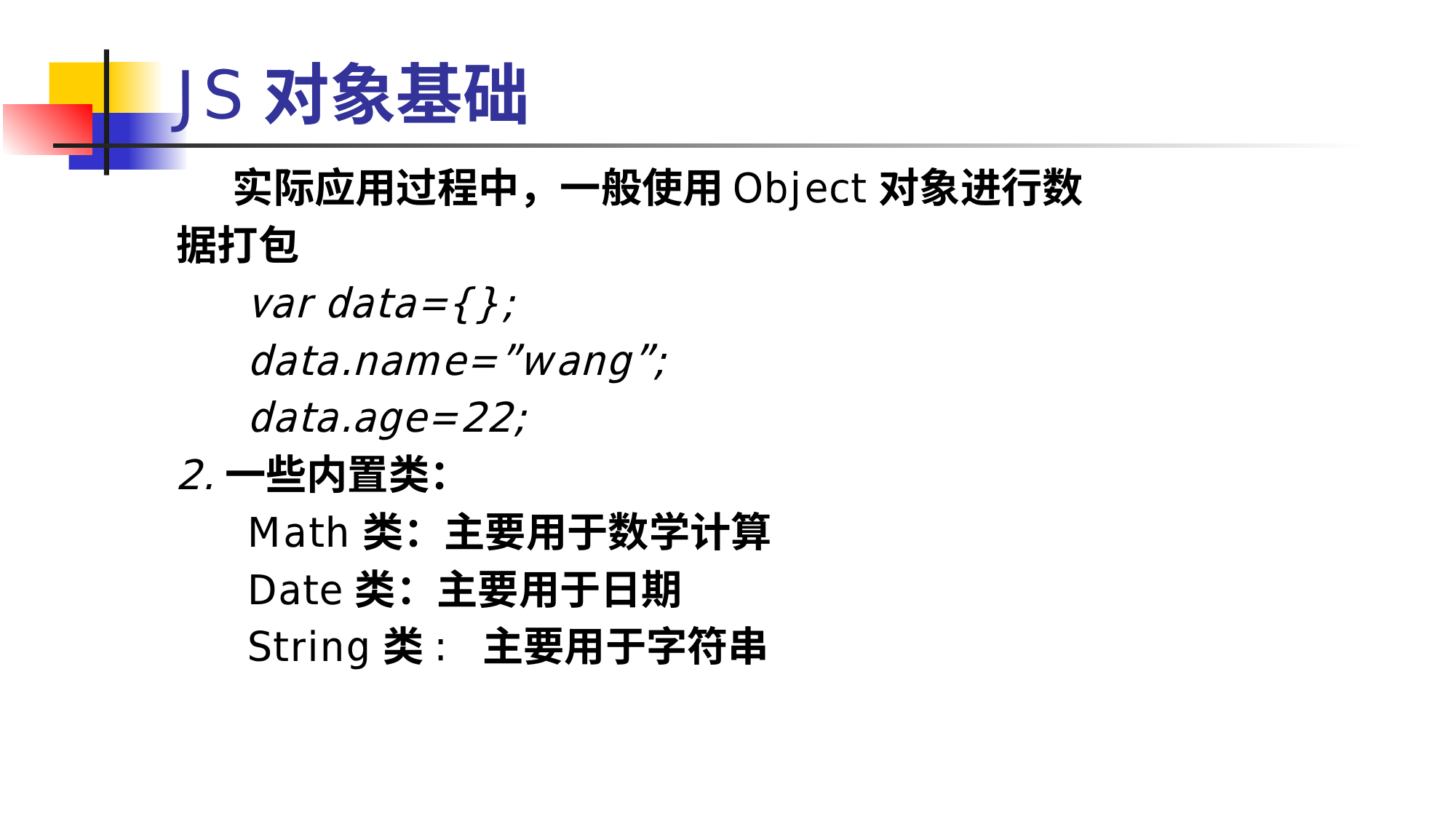

JS对象基础
     实际应用过程中，一般使用Object对象进行数
据打包
      var data={};
      data.name=”wang”;
      data.age=22;
2.一些内置类：
      Math类：主要用于数学计算
      Date类：主要用于日期
      String类:  主要用于字符串